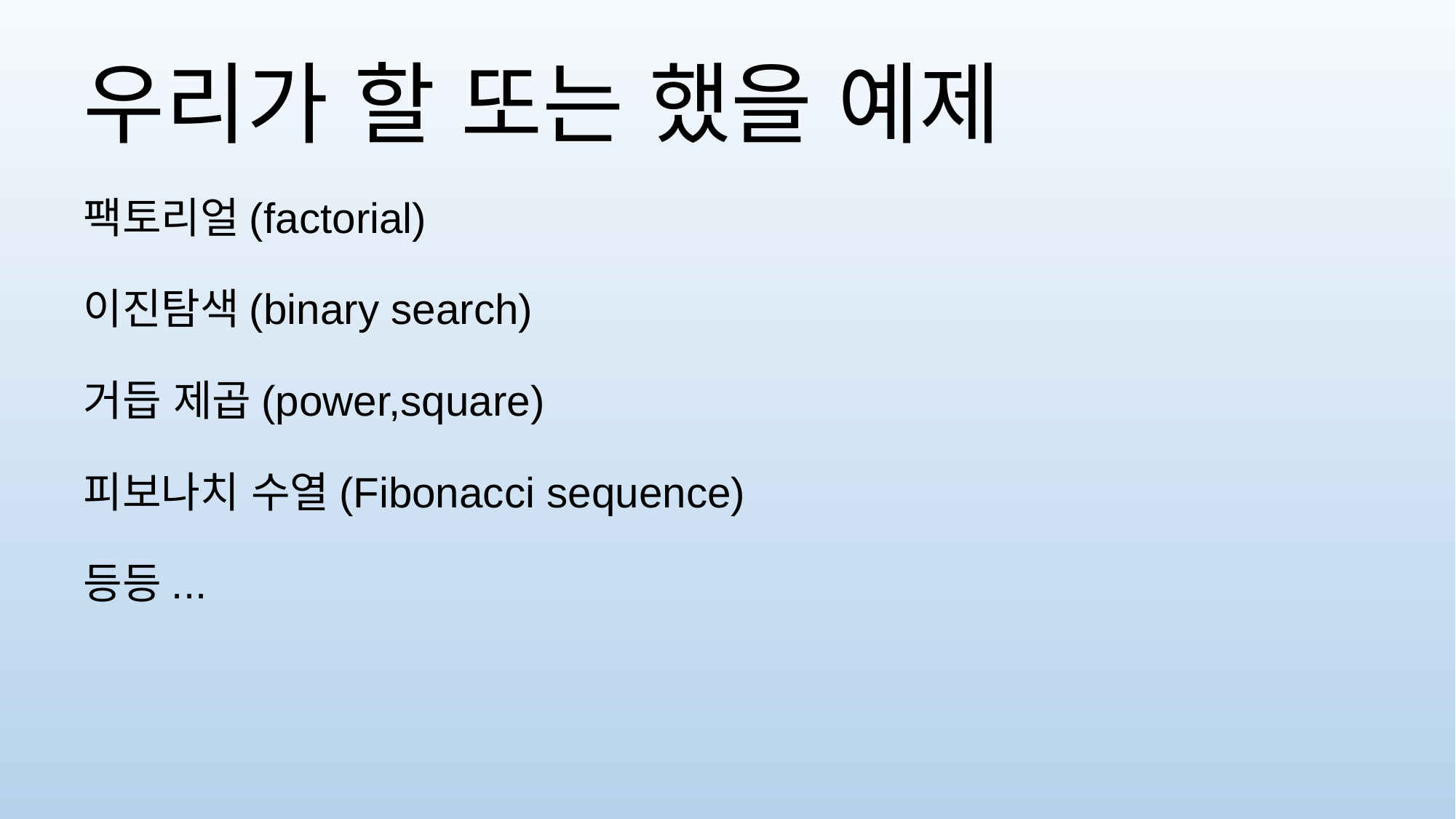

# 우리가 할 또는 했을 예제
팩토리얼(factorial)

이진탐색(binary search)

거듭 제곱(power,square)

피보나치 수열(Fibonacci sequence)

등등...